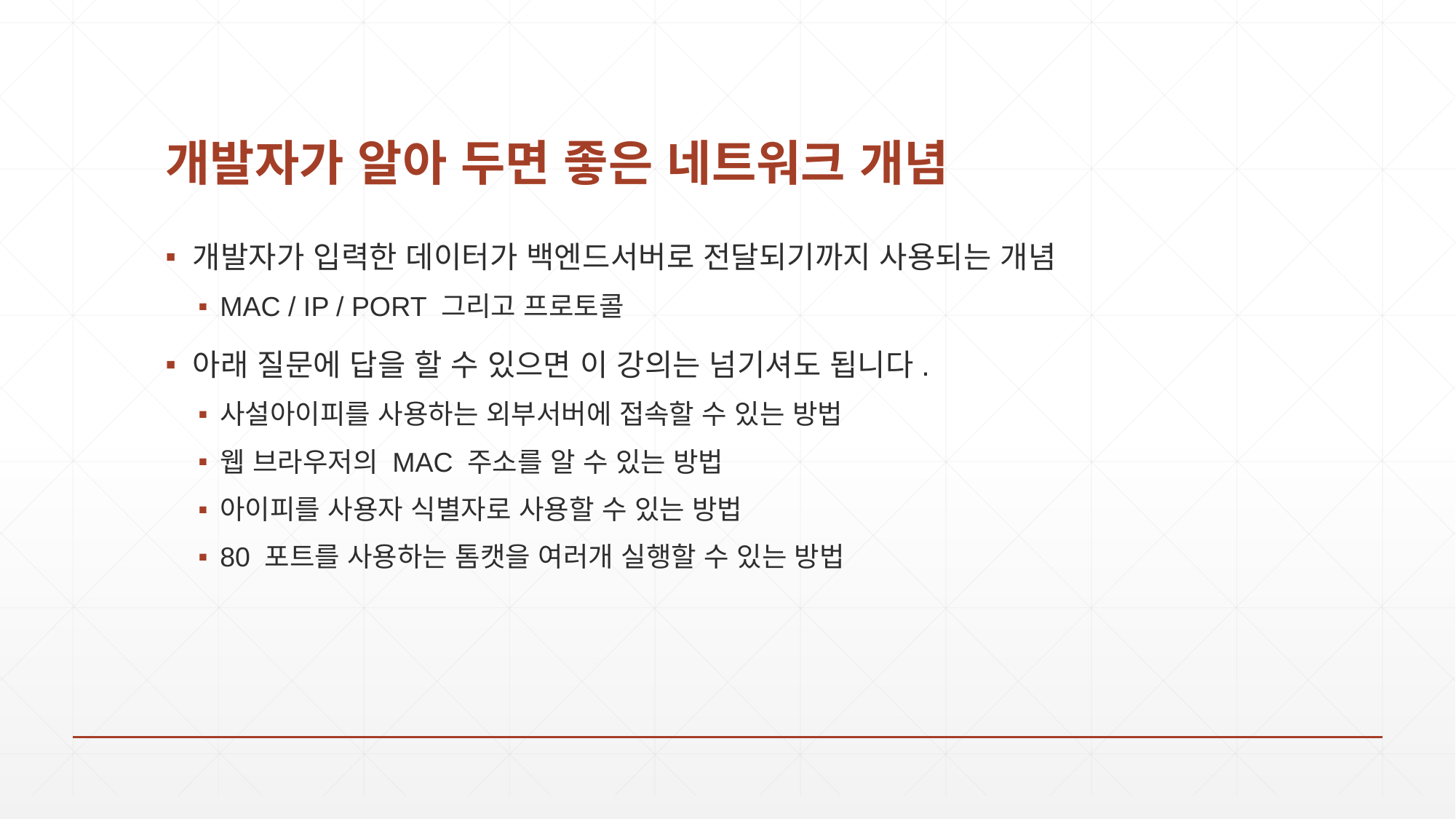

# 개발자가 알아 두면 좋은 네트워크 개념
개발자가 입력한 데이터가 백엔드서버로 전달되기까지 사용되는 개념
MAC / IP / PORT 그리고 프로토콜
아래 질문에 답을 할 수 있으면 이 강의는 넘기셔도 됩니다.
사설아이피를 사용하는 외부서버에 접속할 수 있는 방법
웹 브라우저의 MAC 주소를 알 수 있는 방법
아이피를 사용자 식별자로 사용할 수 있는 방법
80 포트를 사용하는 톰캣을 여러개 실행할 수 있는 방법